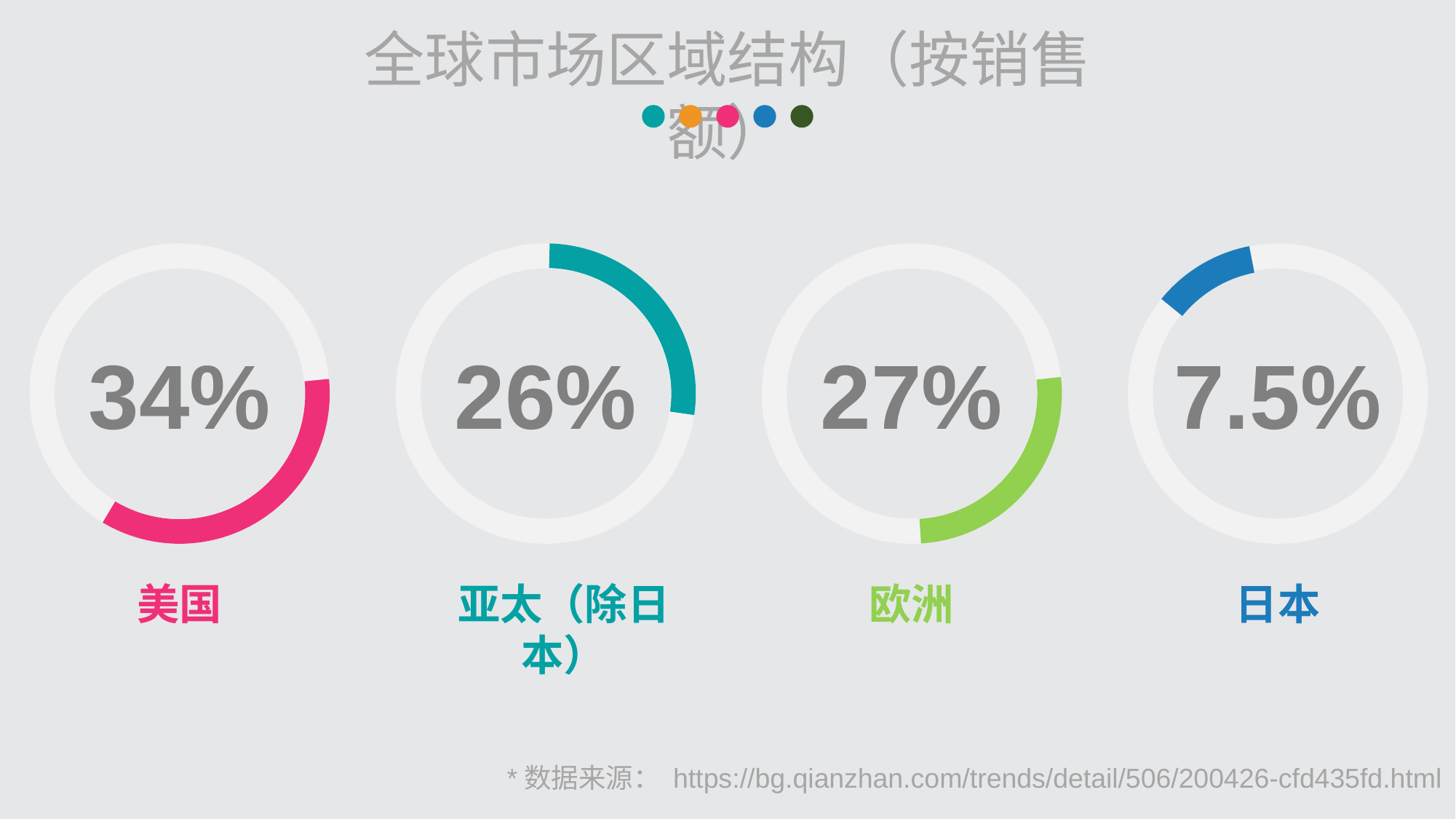

全球市场区域结构（按销售额）

34%
26%
27%
7.5%
美国
亚太（除日本）
欧洲
日本
*数据来源： https://bg.qianzhan.com/trends/detail/506/200426-cfd435fd.html